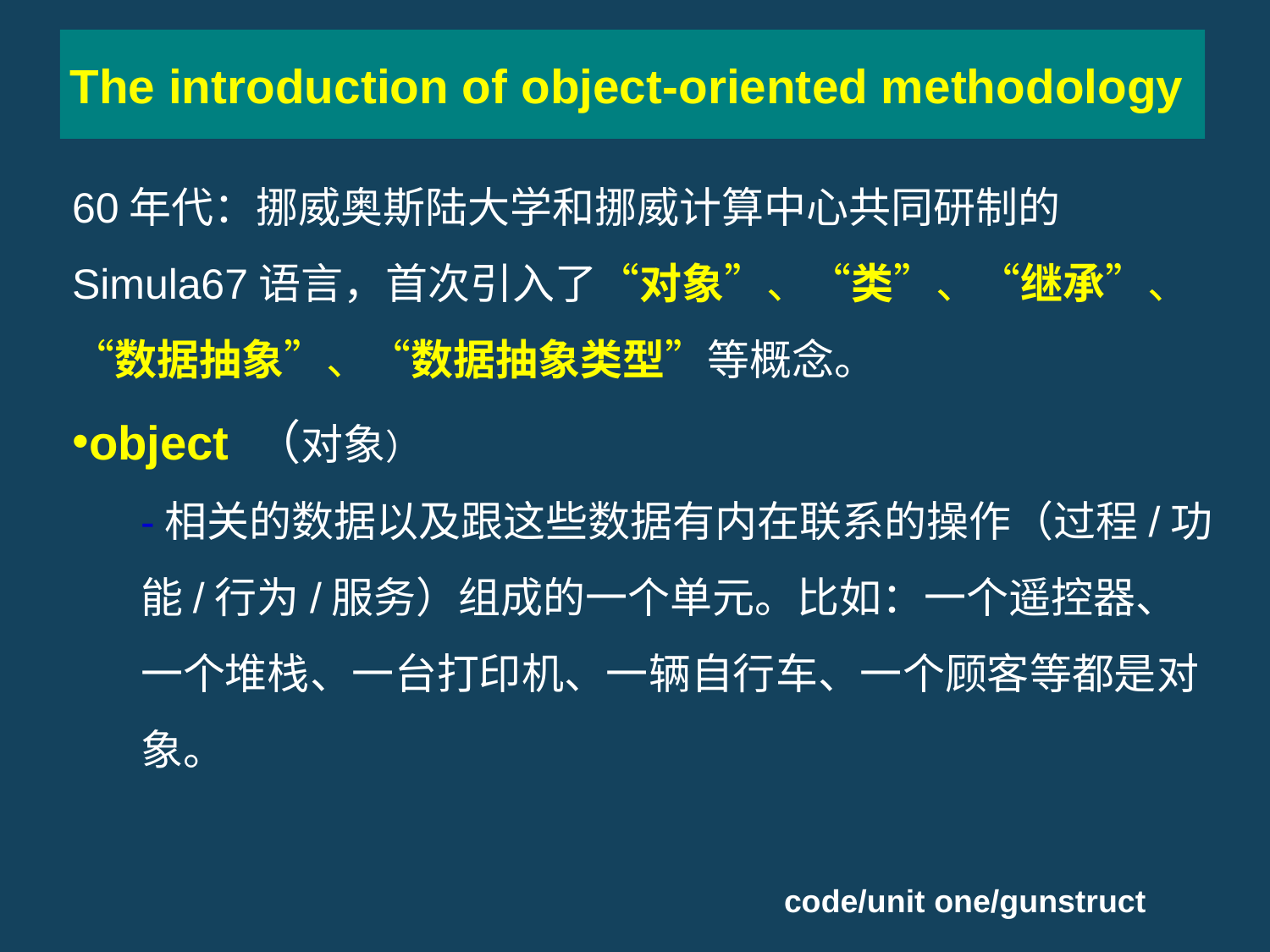

The introduction of object-oriented methodology
60年代：挪威奥斯陆大学和挪威计算中心共同研制的Simula67语言，首次引入了“对象”、“类”、“继承”、“数据抽象”、“数据抽象类型”等概念。
object （对象）
-相关的数据以及跟这些数据有内在联系的操作（过程/功能/行为/服务）组成的一个单元。比如：一个遥控器、一个堆栈、一台打印机、一辆自行车、一个顾客等都是对象。
code/unit one/gunstruct